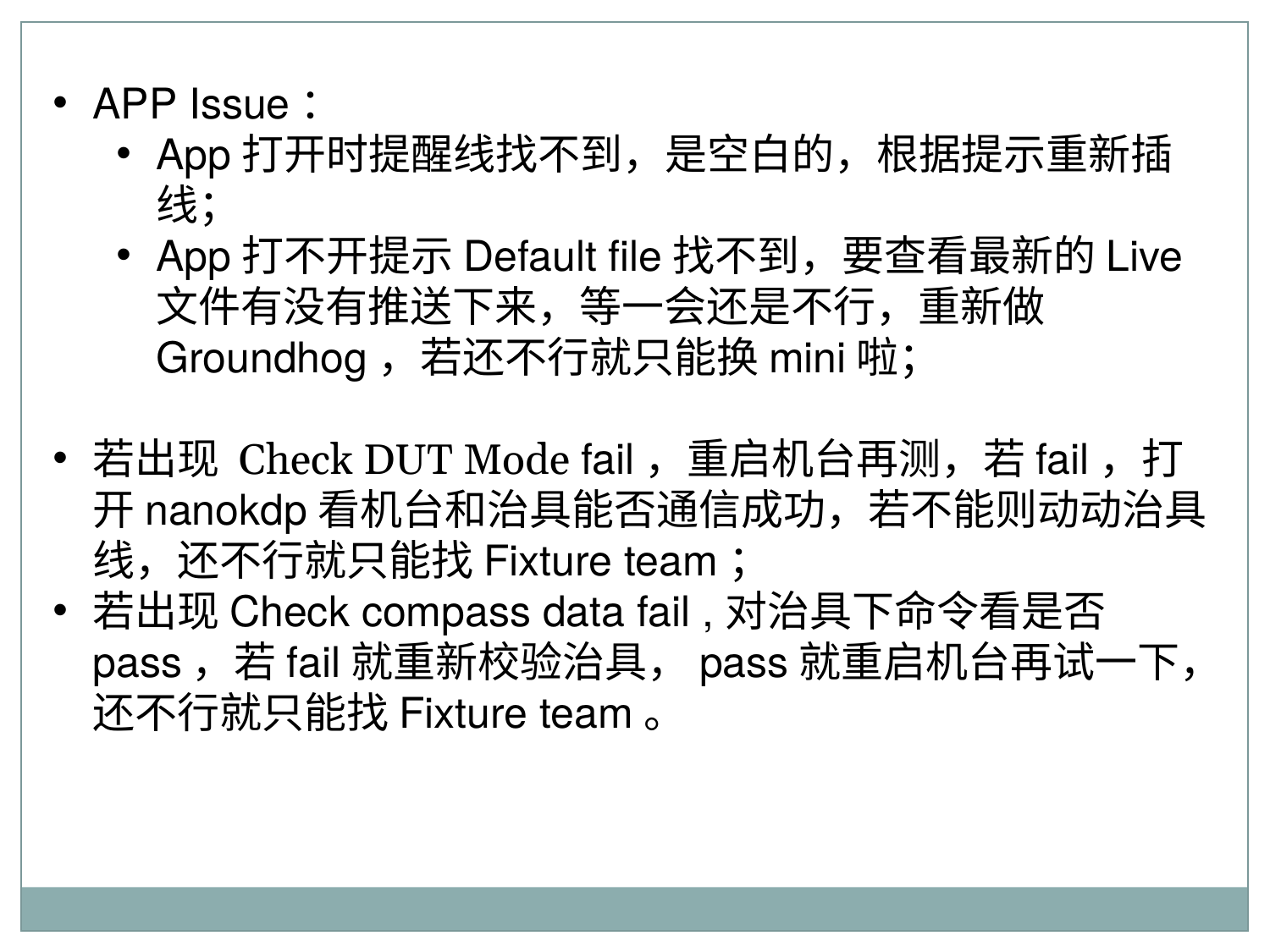

APP Issue：
App打开时提醒线找不到，是空白的，根据提示重新插线；
App打不开提示Default file找不到，要查看最新的Live文件有没有推送下来，等一会还是不行，重新做Groundhog，若还不行就只能换mini啦；

若出现 Check DUT Mode fail，重启机台再测，若fail，打开nanokdp看机台和治具能否通信成功，若不能则动动治具线，还不行就只能找Fixture team；
若出现Check compass data fail ,对治具下命令看是否pass，若fail就重新校验治具，pass就重启机台再试一下，还不行就只能找Fixture team。